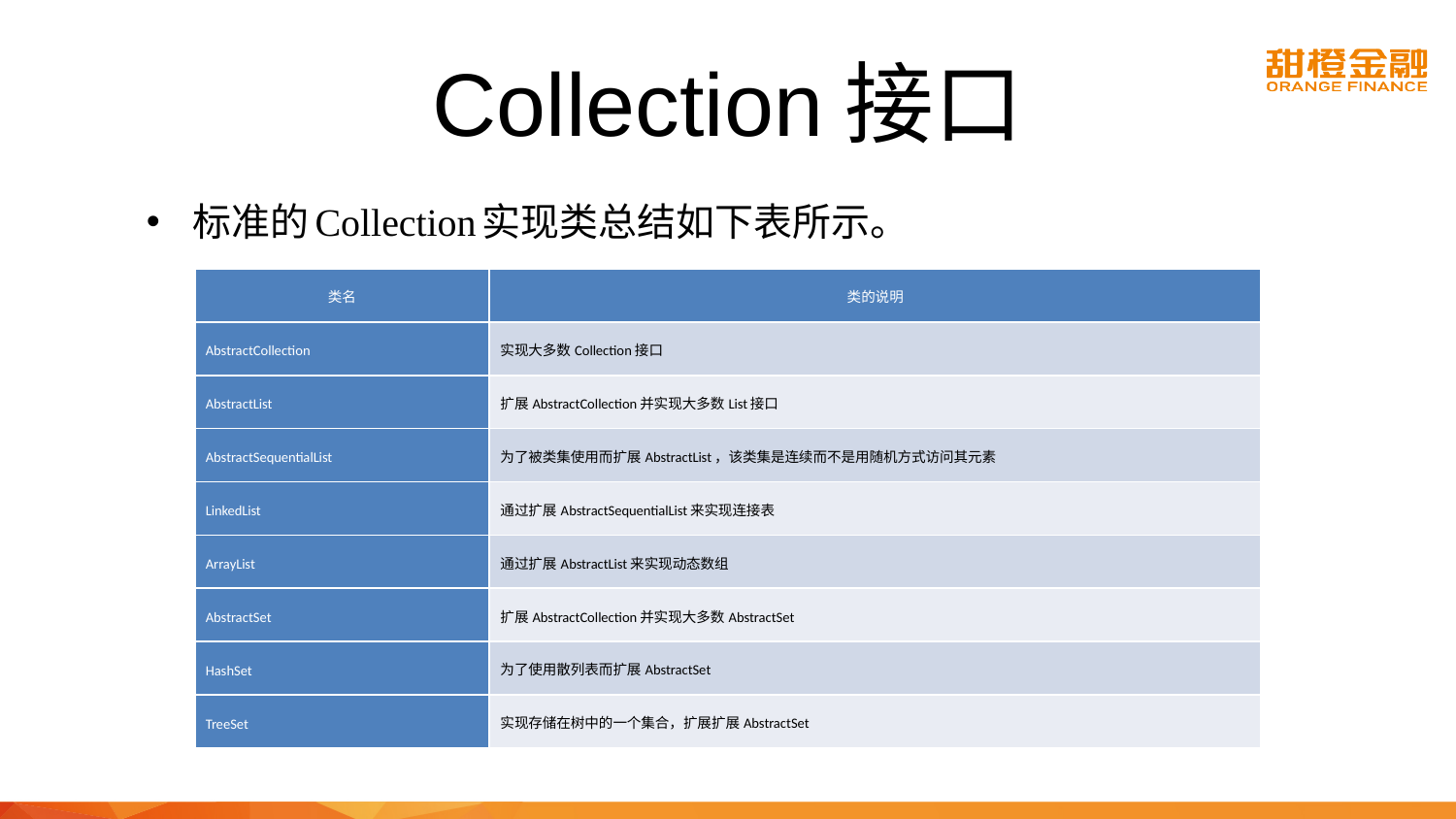

# Collection接口
标准的Collection实现类总结如下表所示。

| 类名 | 类的说明 |
| --- | --- |
| AbstractCollection | 实现大多数Collection接口 |
| AbstractList | 扩展AbstractCollection并实现大多数List接口 |
| AbstractSequentialList | 为了被类集使用而扩展AbstractList，该类集是连续而不是用随机方式访问其元素 |
| LinkedList | 通过扩展AbstractSequentialList来实现连接表 |
| ArrayList | 通过扩展AbstractList来实现动态数组 |
| AbstractSet | 扩展AbstractCollection并实现大多数AbstractSet |
| HashSet | 为了使用散列表而扩展AbstractSet |
| TreeSet | 实现存储在树中的一个集合，扩展扩展AbstractSet |